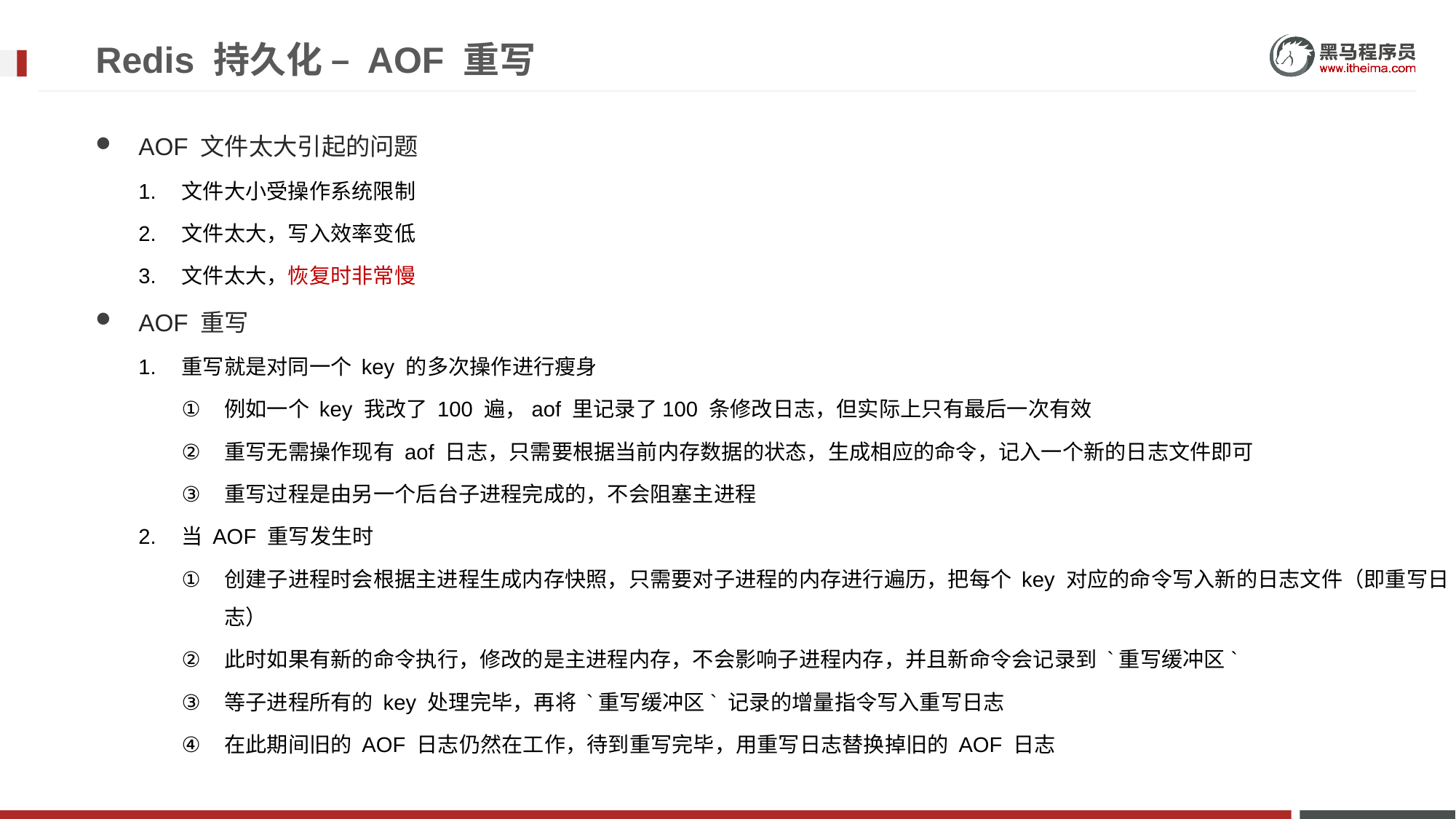

# Redis 持久化 – AOF 重写
AOF 文件太大引起的问题
文件大小受操作系统限制
文件太大，写入效率变低
文件太大，恢复时非常慢
AOF 重写
重写就是对同一个 key 的多次操作进行瘦身
例如一个 key 我改了 100 遍，aof 里记录了100 条修改日志，但实际上只有最后一次有效
重写无需操作现有 aof 日志，只需要根据当前内存数据的状态，生成相应的命令，记入一个新的日志文件即可
重写过程是由另一个后台子进程完成的，不会阻塞主进程
当 AOF 重写发生时
创建子进程时会根据主进程生成内存快照，只需要对子进程的内存进行遍历，把每个 key 对应的命令写入新的日志文件（即重写日志）
此时如果有新的命令执行，修改的是主进程内存，不会影响子进程内存，并且新命令会记录到 `重写缓冲区`
等子进程所有的 key 处理完毕，再将 `重写缓冲区` 记录的增量指令写入重写日志
在此期间旧的 AOF 日志仍然在工作，待到重写完毕，用重写日志替换掉旧的 AOF 日志